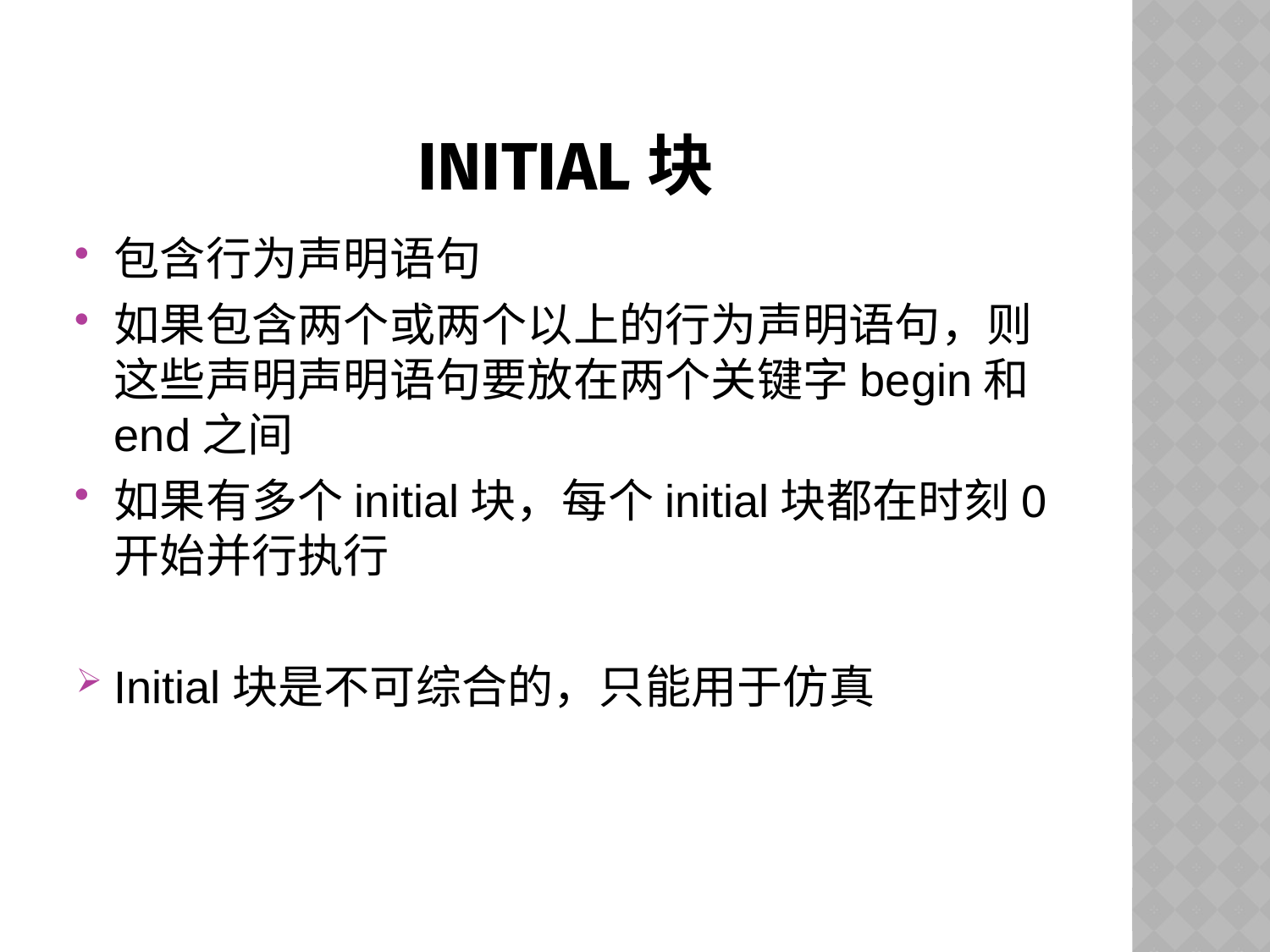

# initial块
包含行为声明语句
如果包含两个或两个以上的行为声明语句，则这些声明声明语句要放在两个关键字begin和end之间
如果有多个initial块，每个initial块都在时刻0开始并行执行

Initial块是不可综合的，只能用于仿真